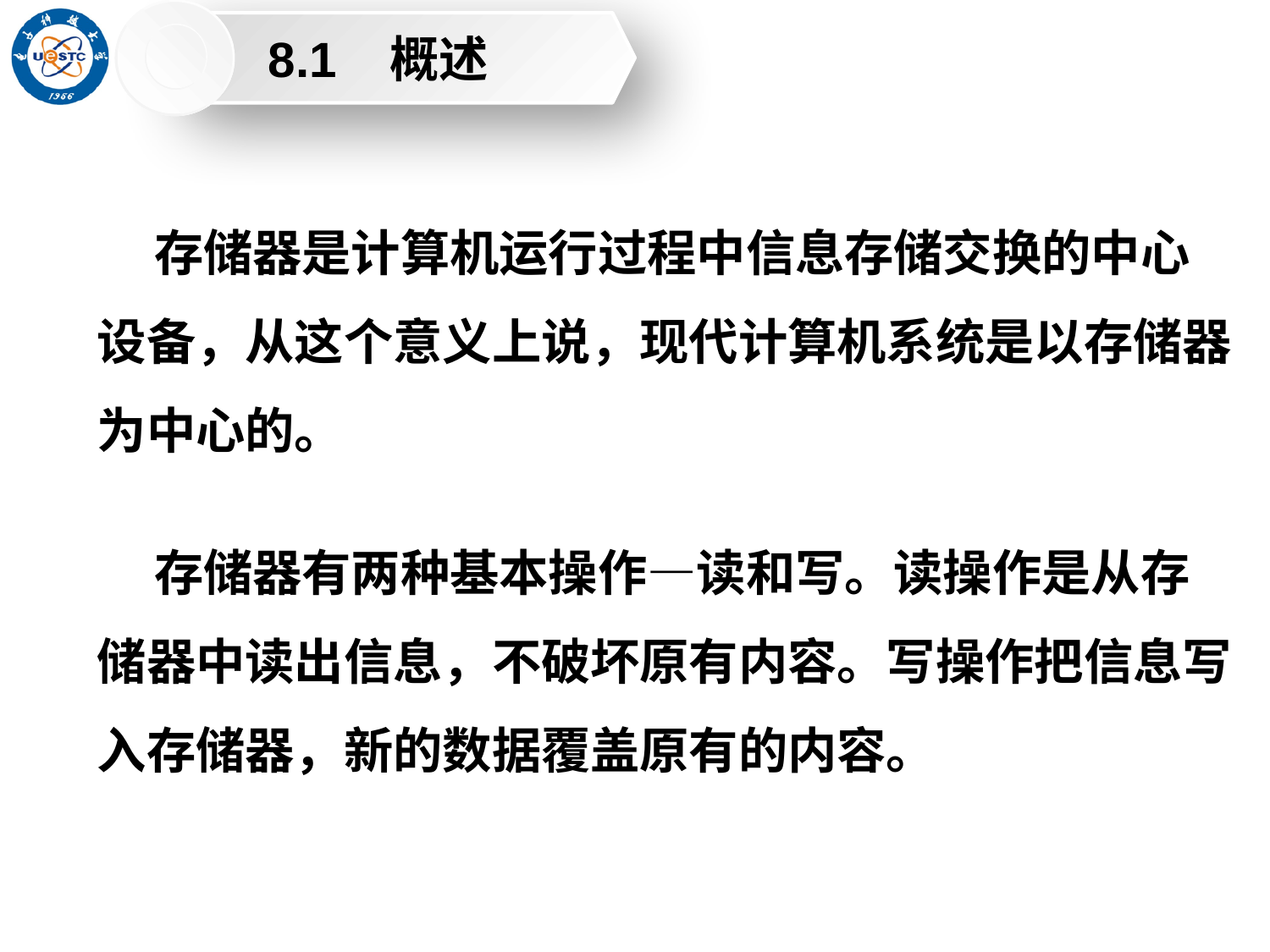

8.1   概述

    存储器是计算机运行过程中信息存储交换的中心设备，从这个意义上说，现代计算机系统是以存储器为中心的。
    存储器有两种基本操作—读和写。读操作是从存储器中读出信息，不破坏原有内容。写操作把信息写入存储器，新的数据覆盖原有的内容。